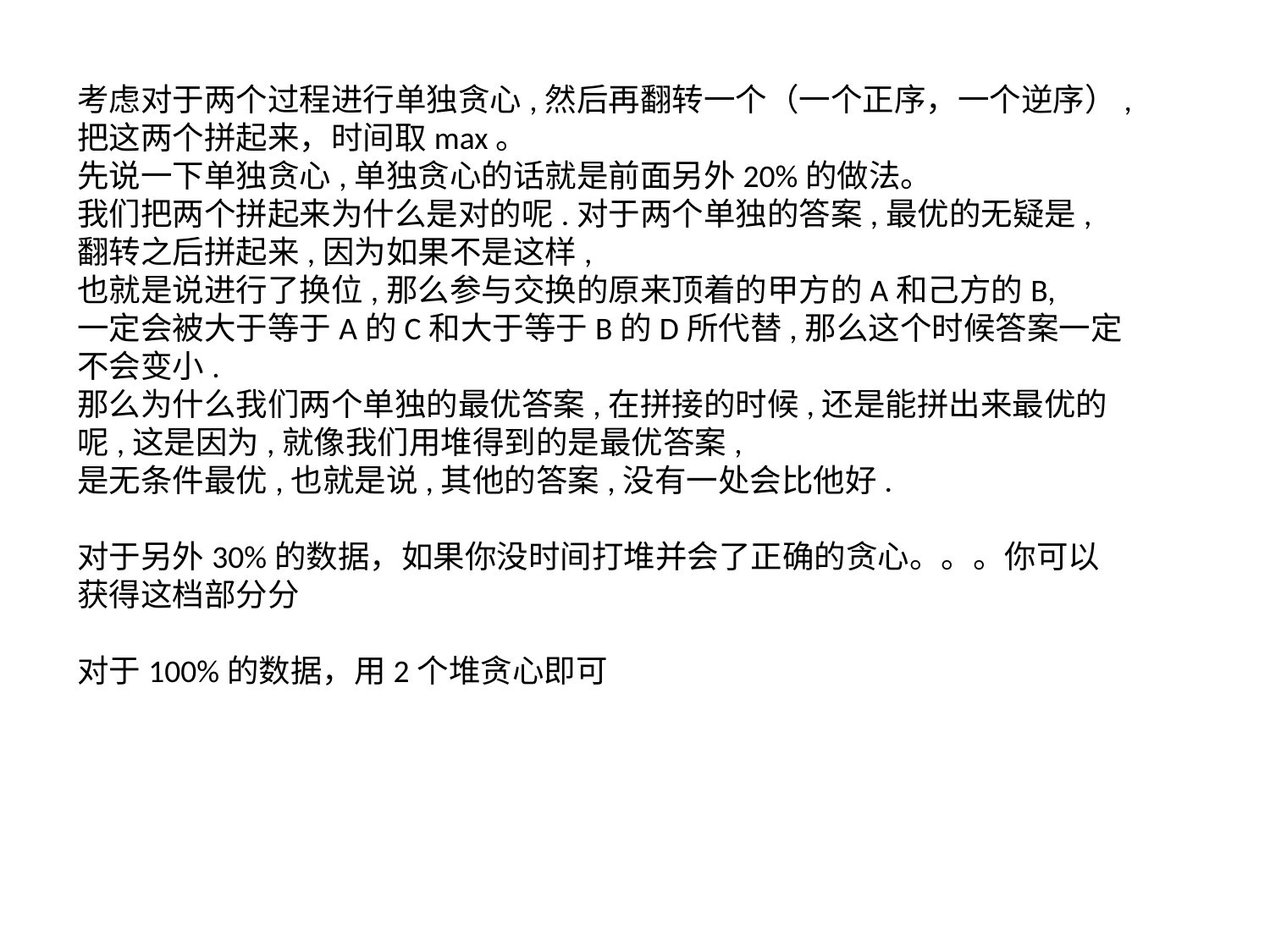

考虑对于两个过程进行单独贪心,然后再翻转一个（一个正序，一个逆序）,把这两个拼起来，时间取max。
先说一下单独贪心,单独贪心的话就是前面另外20%的做法。
我们把两个拼起来为什么是对的呢.对于两个单独的答案,最优的无疑是,翻转之后拼起来,因为如果不是这样,
也就是说进行了换位,那么参与交换的原来顶着的甲方的A和己方的B,
一定会被大于等于A的C和大于等于B的D所代替,那么这个时候答案一定不会变小.
那么为什么我们两个单独的最优答案,在拼接的时候,还是能拼出来最优的呢,这是因为,就像我们用堆得到的是最优答案,
是无条件最优,也就是说,其他的答案,没有一处会比他好.

对于另外30%的数据，如果你没时间打堆并会了正确的贪心。。。你可以获得这档部分分

对于100%的数据，用2个堆贪心即可